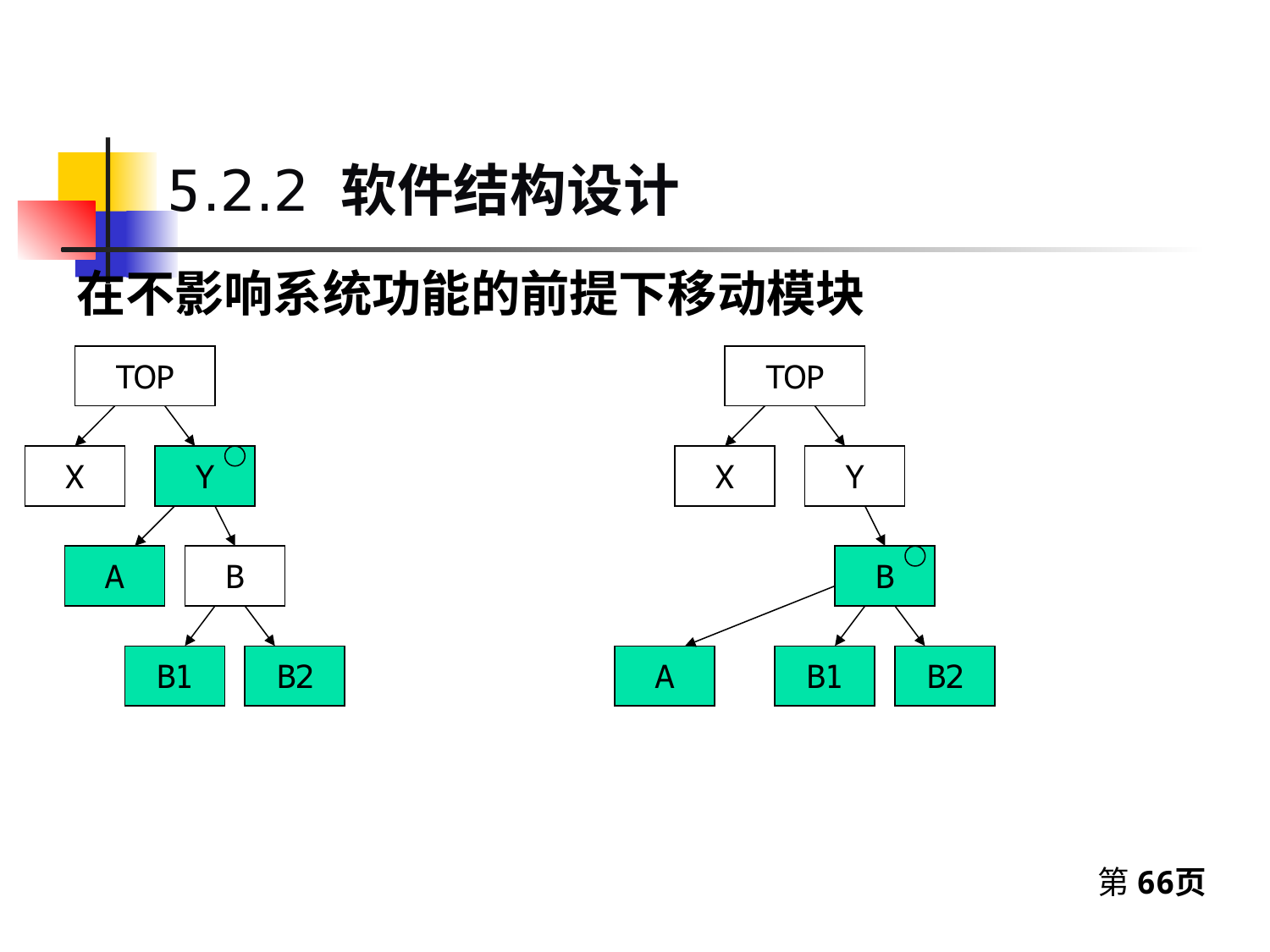

# 5.2.2 软件结构设计
在不影响系统功能的前提下移动模块

TOP
TOP

X
Y

X
Y

A
B
B

B1
B2
A
B1
B2